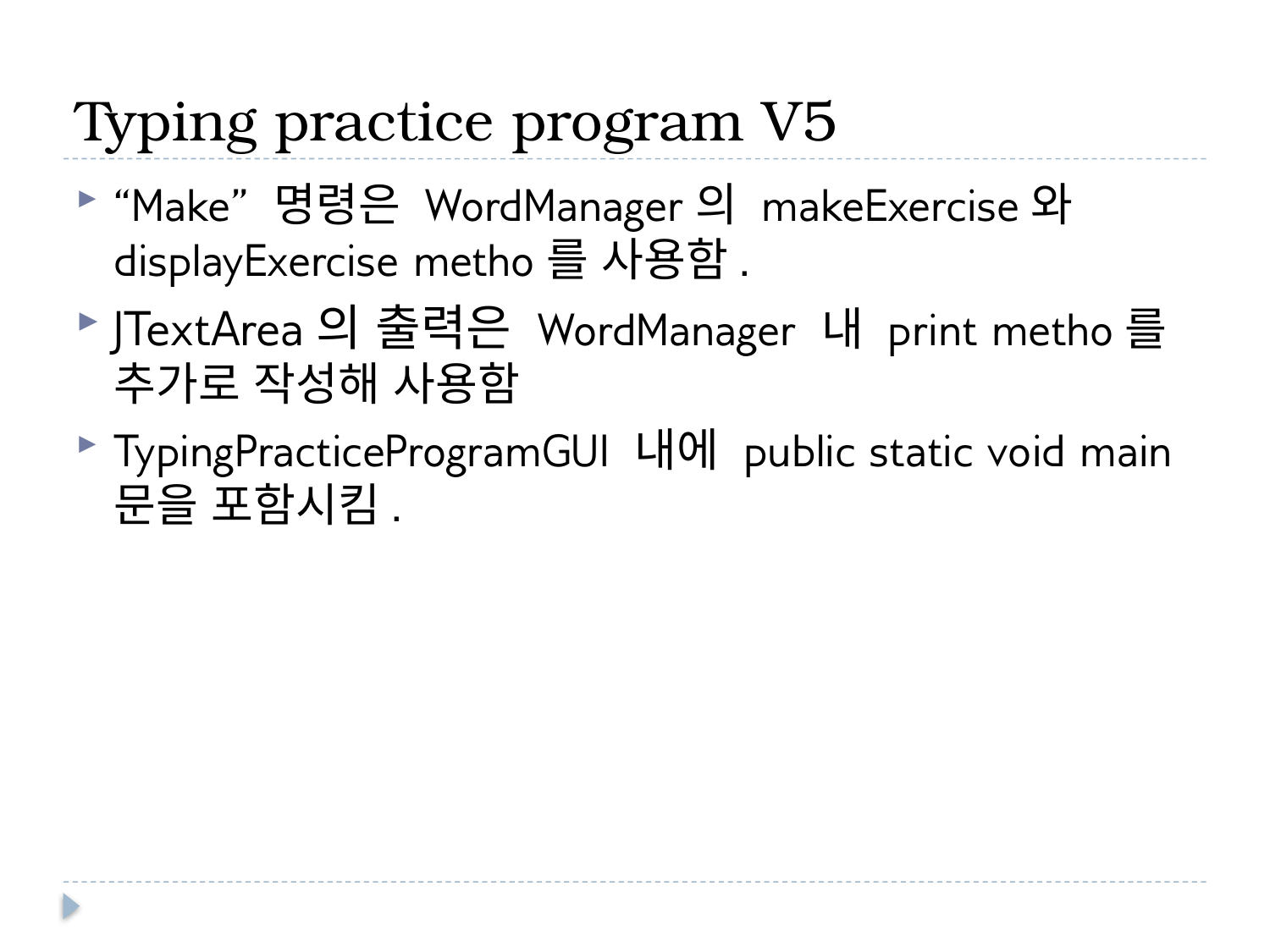

# Typing practice program V5
“Make” 명령은 WordManager의 makeExercise와 displayExercise metho를 사용함.
JTextArea의 출력은 WordManager 내 print metho를 추가로 작성해 사용함
TypingPracticeProgramGUI 내에 public static void main 문을 포함시킴.